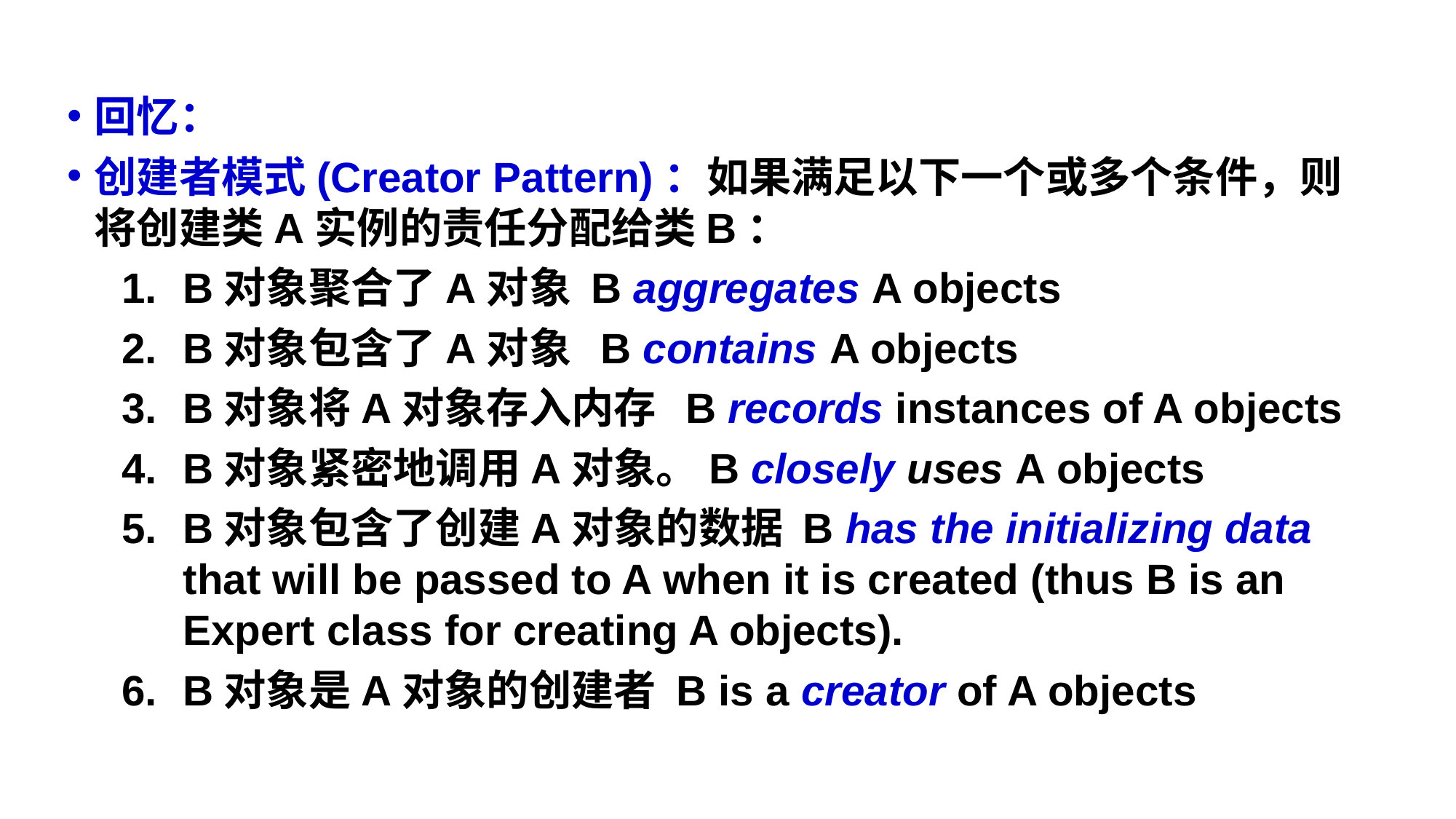

回忆：
创建者模式(Creator Pattern)：如果满足以下一个或多个条件，则将创建类A实例的责任分配给类B：
B对象聚合了A对象 B aggregates A objects
B对象包含了A对象  B contains A objects
B对象将A对象存入内存  B records instances of A objects
B对象紧密地调用A对象。B closely uses A objects
B对象包含了创建A对象的数据 B has the initializing data that will be passed to A when it is created (thus B is an Expert class for creating A objects).
B对象是A对象的创建者 B is a creator of A objects